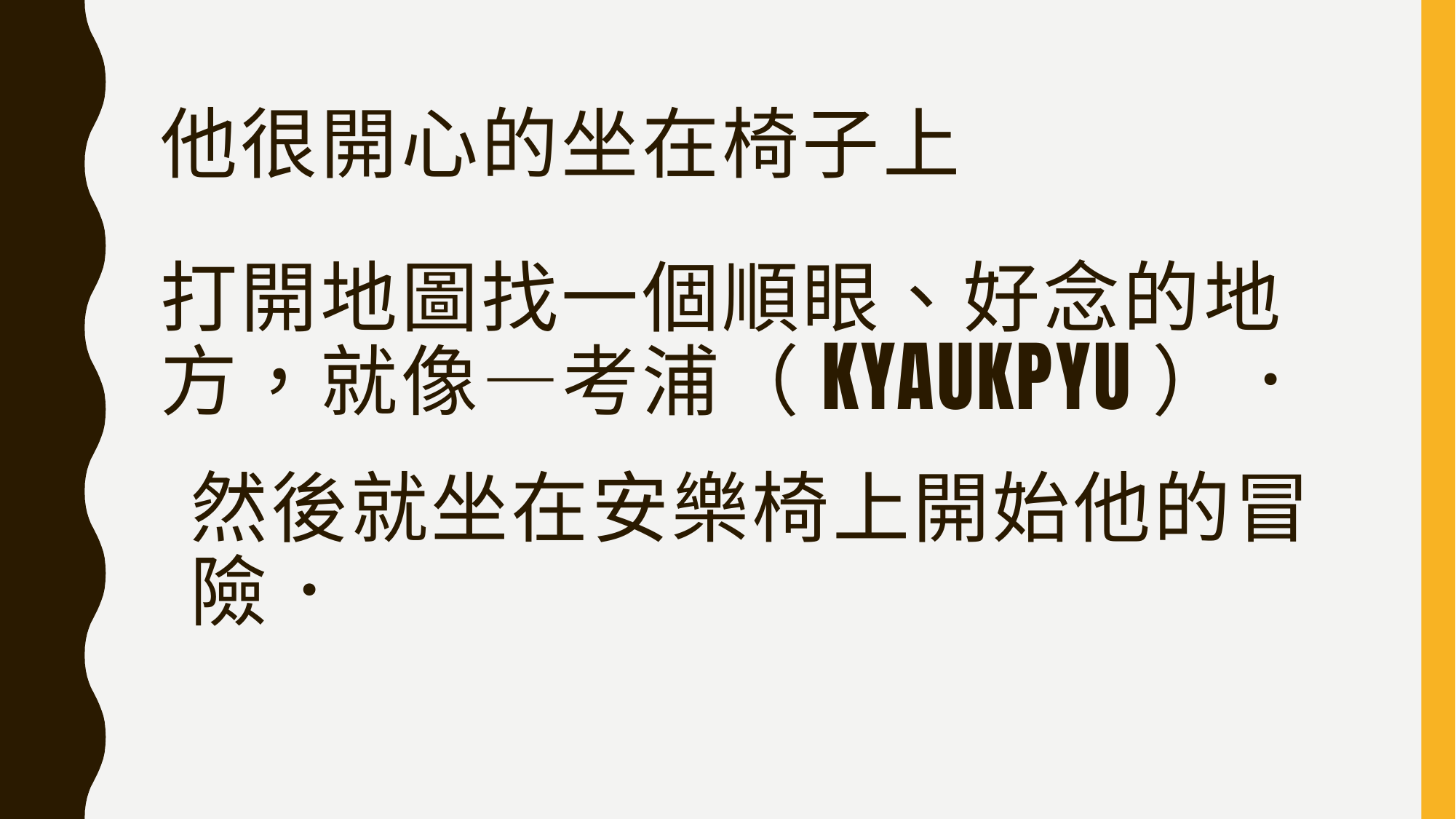

# 他很開心的坐在椅子上
打開地圖找一個順眼、好念的地方，就像—考浦（kyaukpyu）．

然後就坐在安樂椅上開始他的冒險．